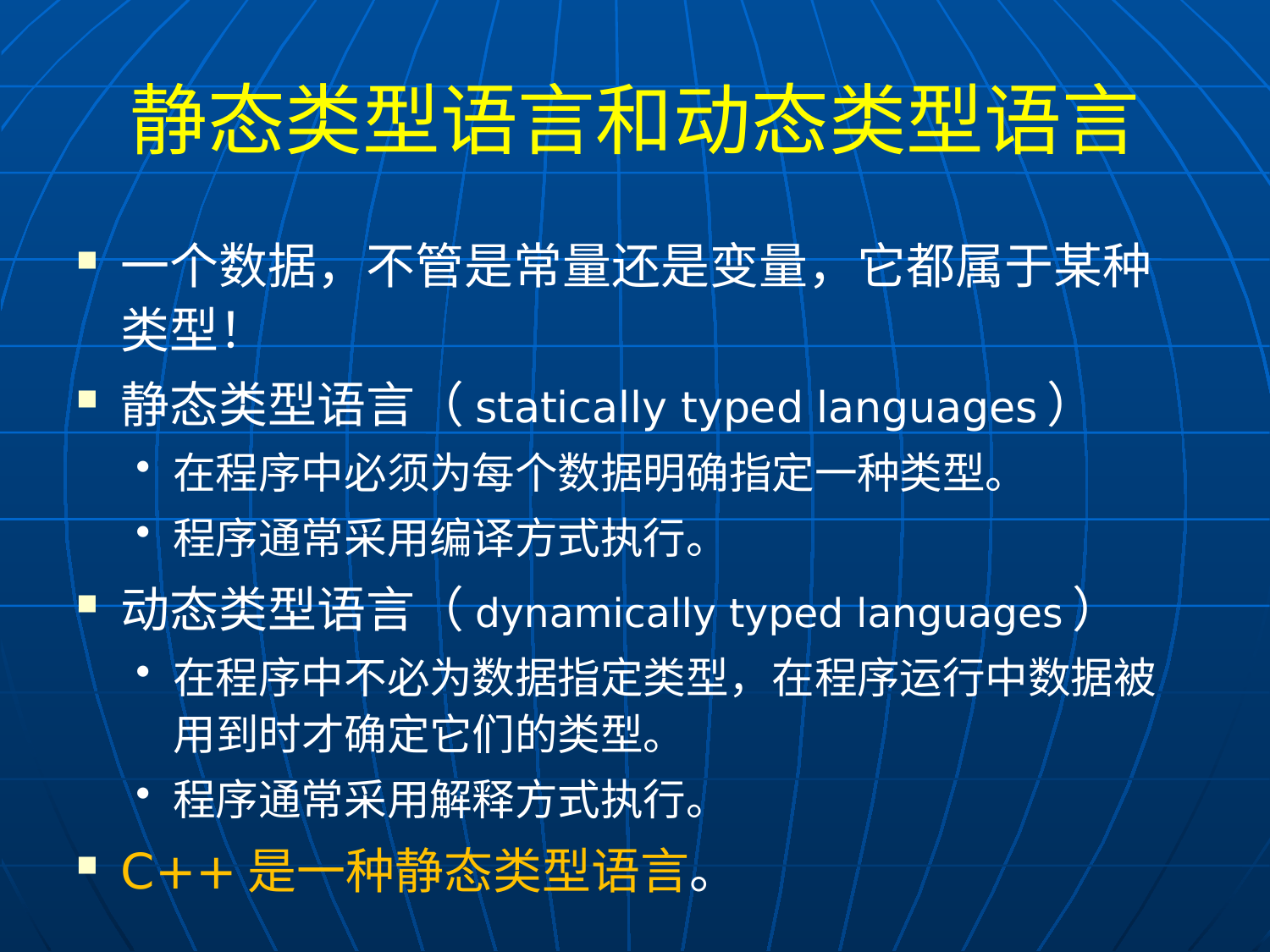

# 静态类型语言和动态类型语言
一个数据，不管是常量还是变量，它都属于某种类型！
静态类型语言（statically typed languages）
在程序中必须为每个数据明确指定一种类型。
程序通常采用编译方式执行。
动态类型语言（dynamically typed languages）
在程序中不必为数据指定类型，在程序运行中数据被用到时才确定它们的类型。
程序通常采用解释方式执行。
C++是一种静态类型语言。